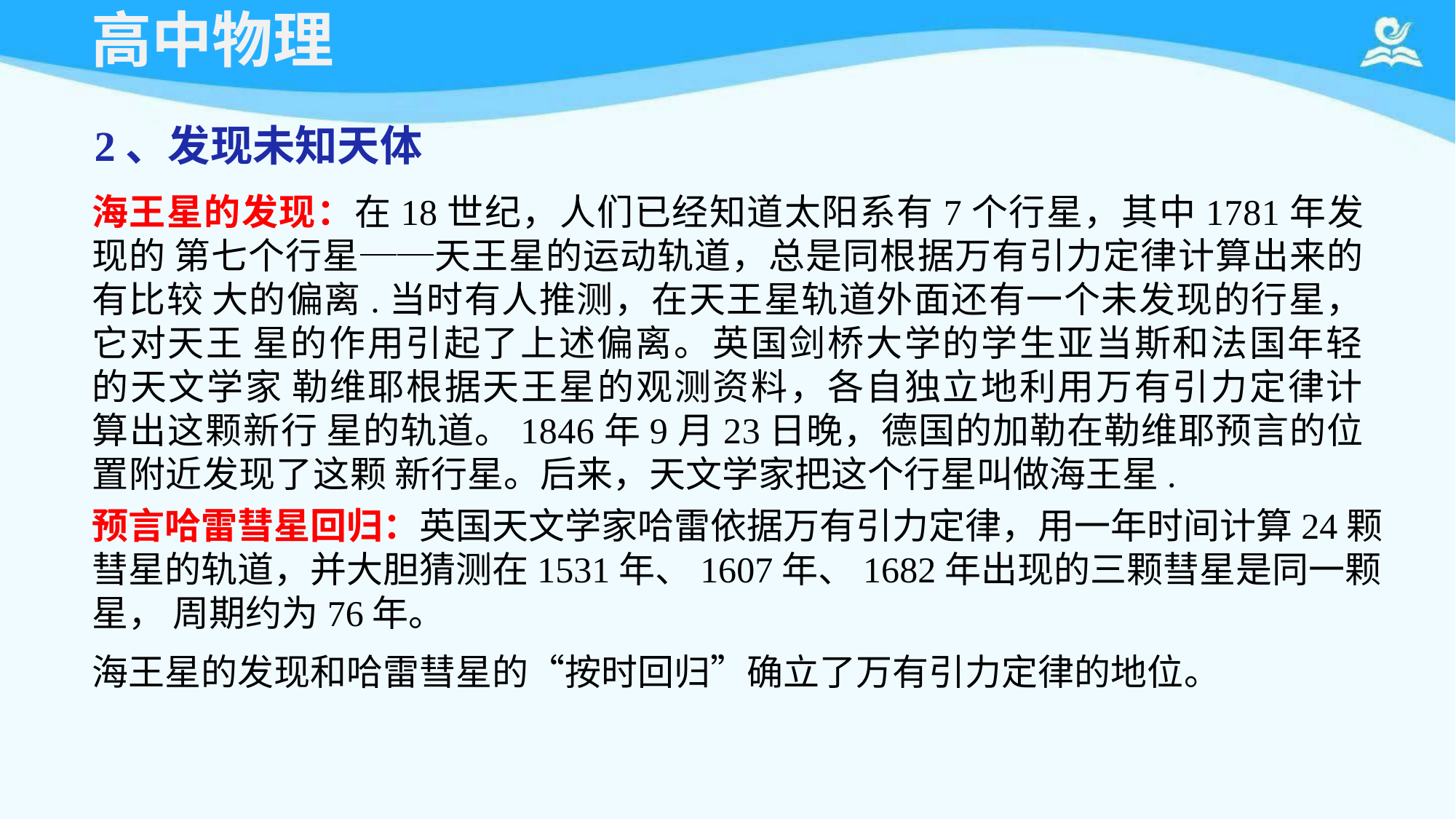

# 高中物理
2、发现未知天体
海王星的发现：在18世纪，人们已经知道太阳系有7个行星，其中1781年发现的 第七个行星──天王星的运动轨道，总是同根据万有引力定律计算出来的有比较 大的偏离.当时有人推测，在天王星轨道外面还有一个未发现的行星，它对天王 星的作用引起了上述偏离。英国剑桥大学的学生亚当斯和法国年轻的天文学家 勒维耶根据天王星的观测资料，各自独立地利用万有引力定律计算出这颗新行 星的轨道。1846年9月23日晚，德国的加勒在勒维耶预言的位置附近发现了这颗 新行星。后来，天文学家把这个行星叫做海王星.
预言哈雷彗星回归：英国天文学家哈雷依据万有引力定律，用一年时间计算24颗 彗星的轨道，并大胆猜测在1531年、1607年、1682年出现的三颗彗星是同一颗星， 周期约为76年。
海王星的发现和哈雷彗星的“按时回归”确立了万有引力定律的地位。